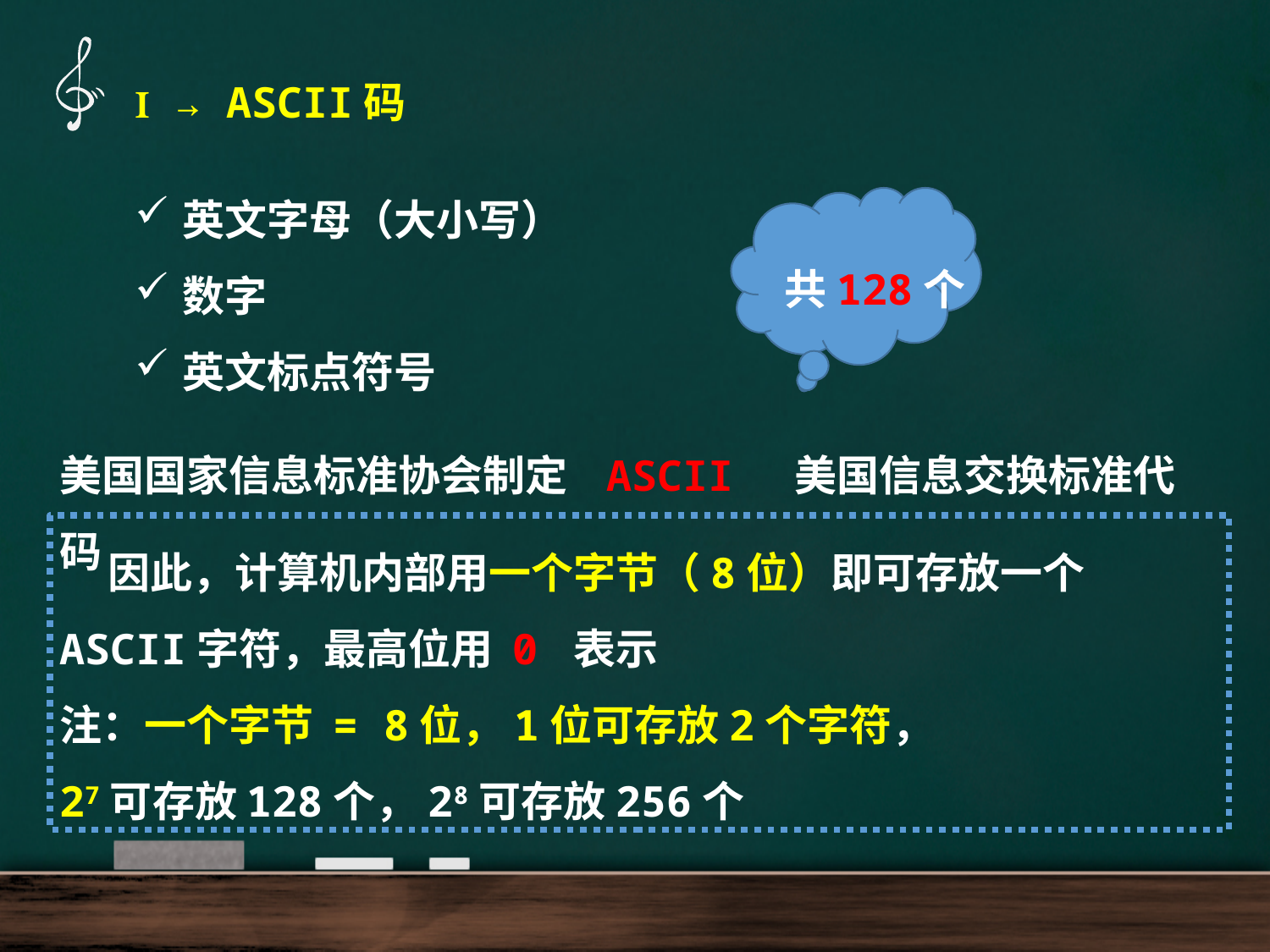

Ⅰ → ASCII码
英文字母（大小写）
数字
英文标点符号

共128个
美国国家信息标准协会制定   ASCII  美国信息交换标准代码
    因此，计算机内部用一个字节（8位）即可存放一个ASCII字符，最高位用 0 表示
注：一个字节 = 8位，1位可存放2个字符，
27可存放128个，28可存放256个